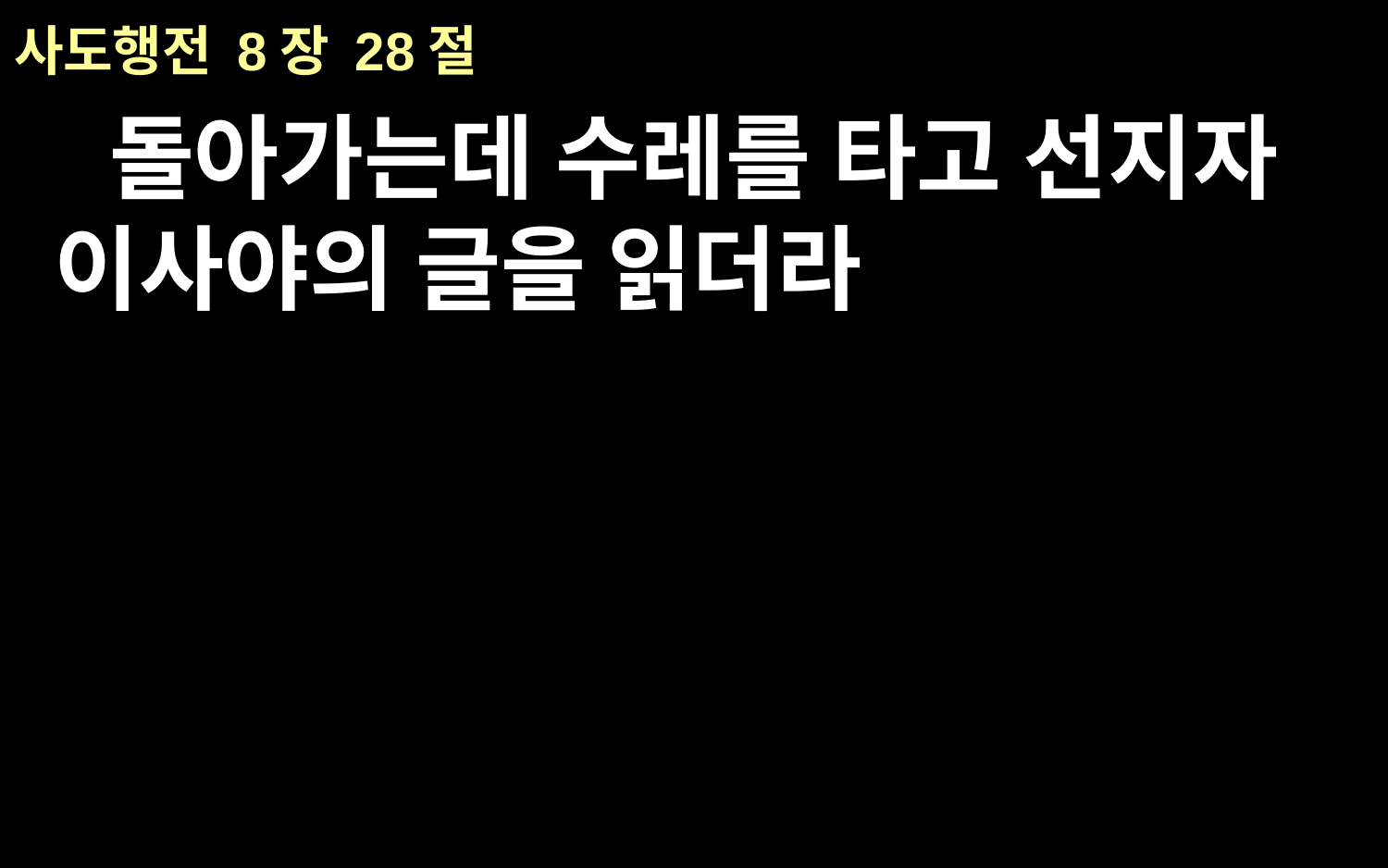

# 사도행전 8장 28절
돌아가는데 수레를 타고 선지자 이사야의 글을 읽더라